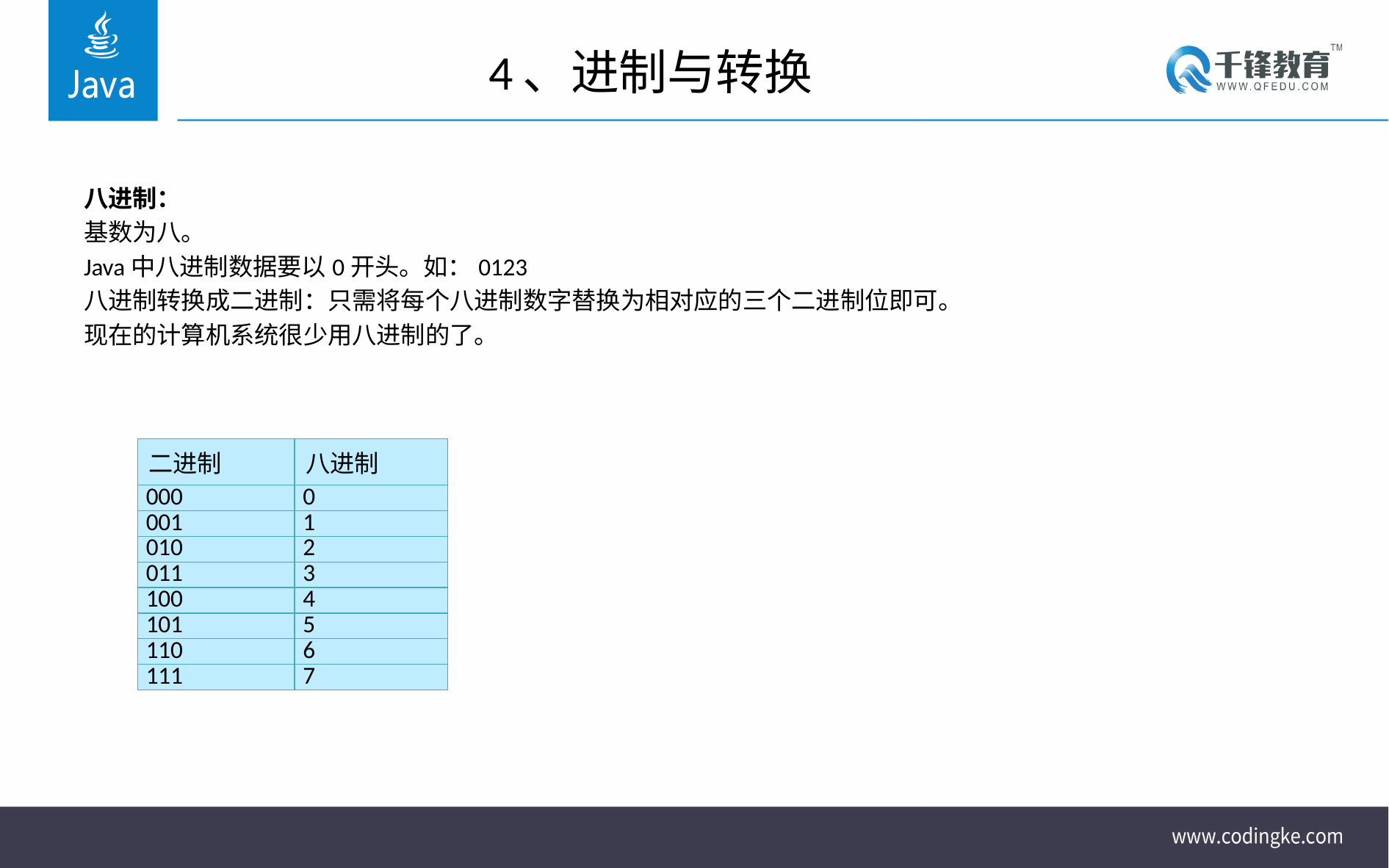

# 4、进制与转换
八进制：
基数为八。
Java中八进制数据要以0开头。如：0123
八进制转换成二进制：只需将每个八进制数字替换为相对应的三个二进制位即可。
现在的计算机系统很少用八进制的了。
| 二进制 | 八进制 |
| --- | --- |
| 000 | 0 |
| 001 | 1 |
| 010 | 2 |
| 011 | 3 |
| 100 | 4 |
| 101 | 5 |
| 110 | 6 |
| 111 | 7 |